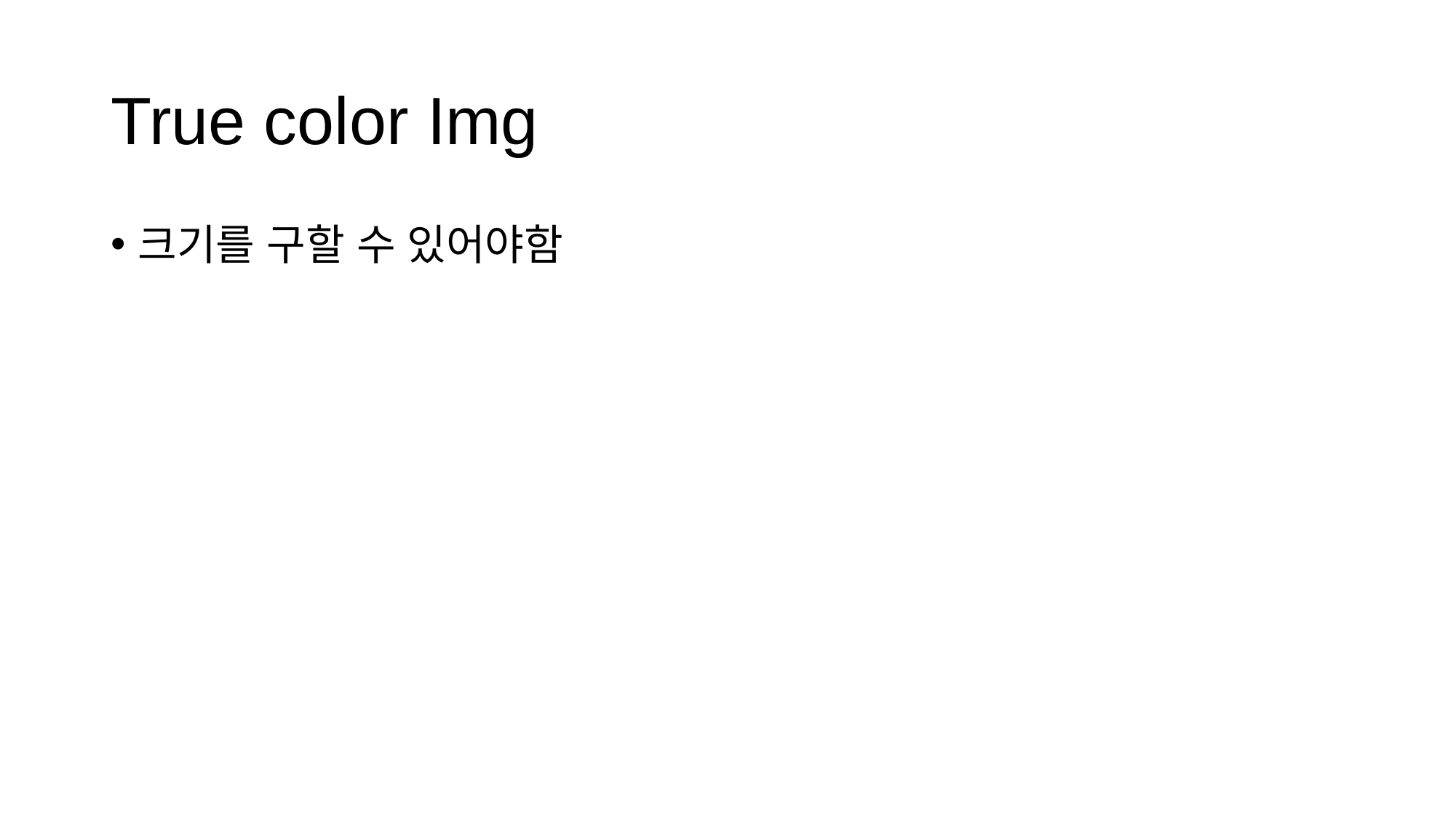

# True color Img
크기를 구할 수 있어야함